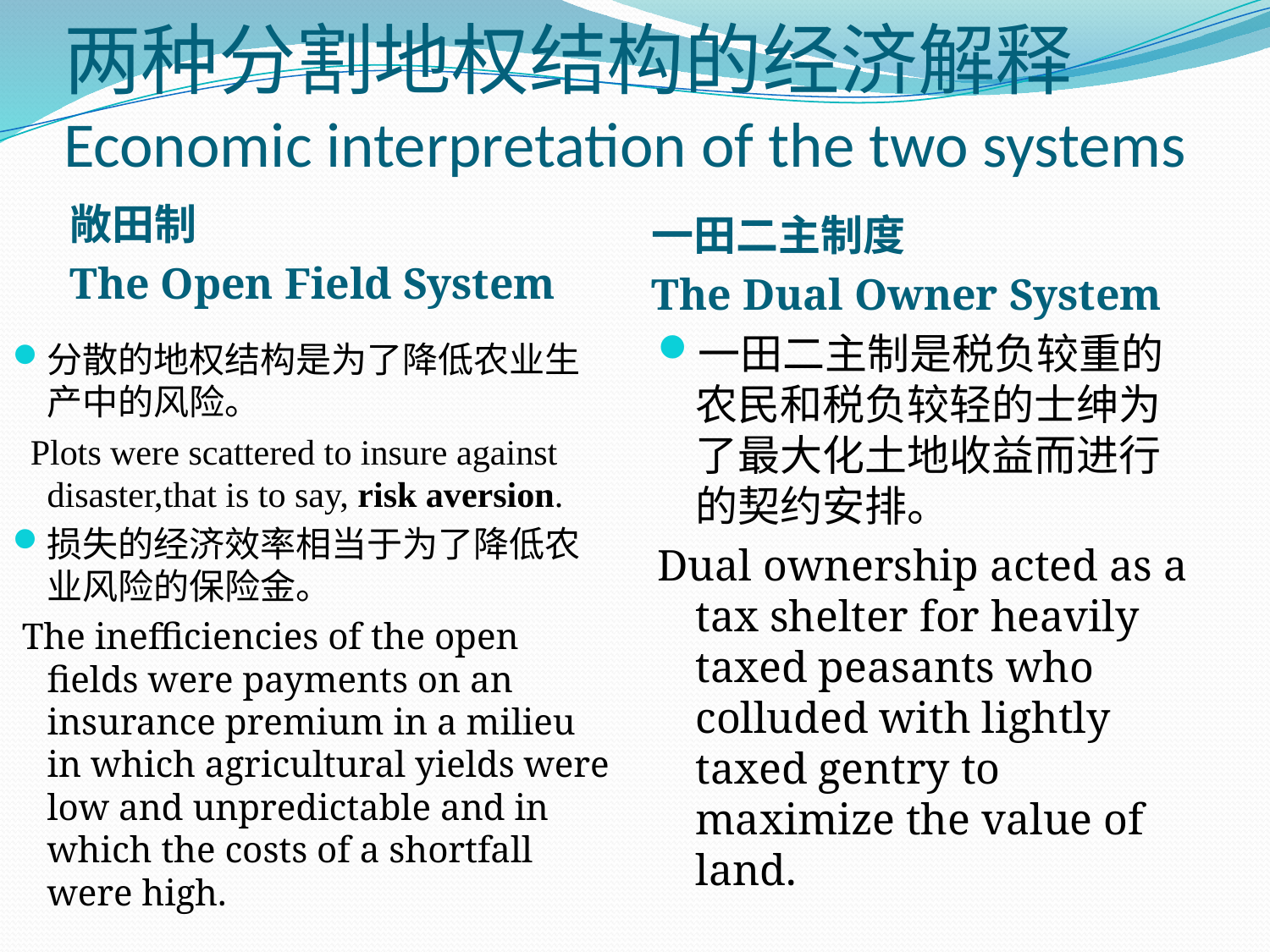

# 两种分割地权结构的经济解释 Economic interpretation of the two systems
一田二主制度
The Dual Owner System

敞田制
The Open Field System

一田二主制是税负较重的农民和税负较轻的士绅为了最大化土地收益而进行的契约安排。
Dual ownership acted as a tax shelter for heavily taxed peasants who colluded with lightly taxed gentry to maximize the value of land.

分散的地权结构是为了降低农业生产中的风险。
  Plots were scattered to insure against disaster,that is to say, risk aversion.
损失的经济效率相当于为了降低农业风险的保险金。
 The inefficiencies of the open fields were payments on an insurance premium in a milieu in which agricultural yields were low and unpredictable and in which the costs of a shortfall were high.